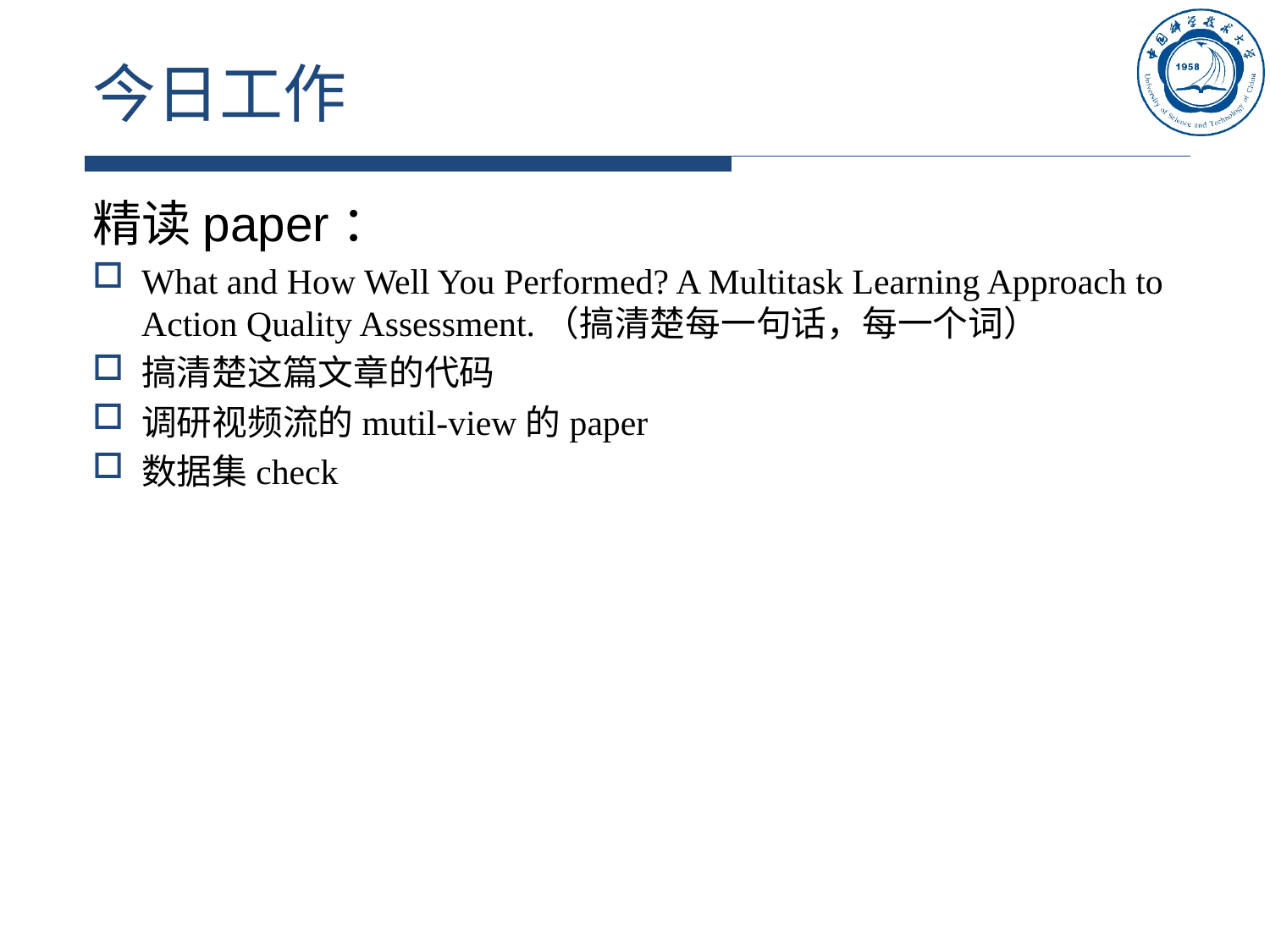

# 今日工作
精读paper：
What and How Well You Performed? A Multitask Learning Approach to Action Quality Assessment.（搞清楚每一句话，每一个词）
搞清楚这篇文章的代码
调研视频流的mutil-view的paper
数据集check